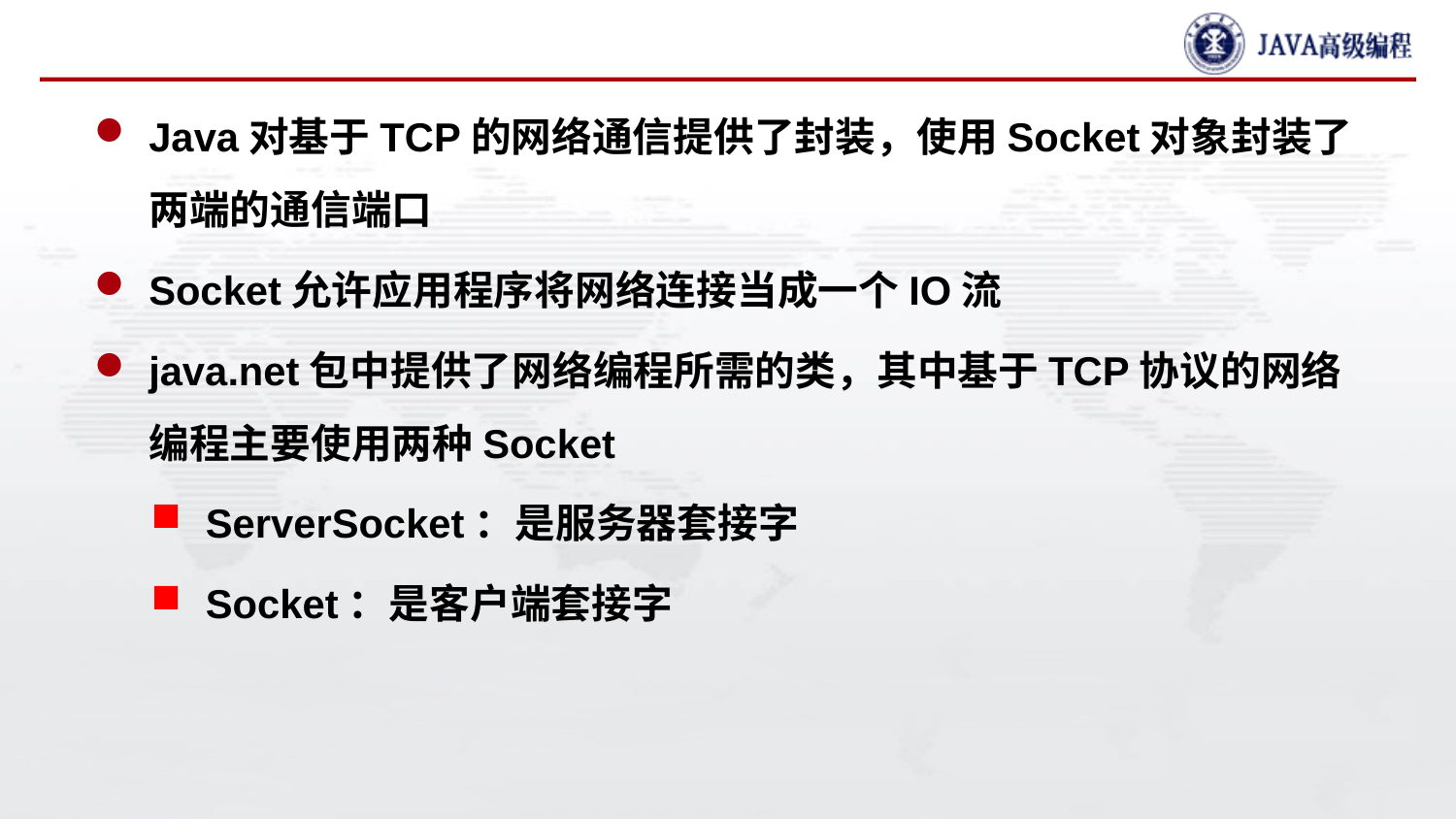

#
Java对基于TCP的网络通信提供了封装，使用Socket对象封装了两端的通信端口
Socket允许应用程序将网络连接当成一个IO流
java.net包中提供了网络编程所需的类，其中基于TCP协议的网络编程主要使用两种Socket

ServerSocket：是服务器套接字
Socket：是客户端套接字